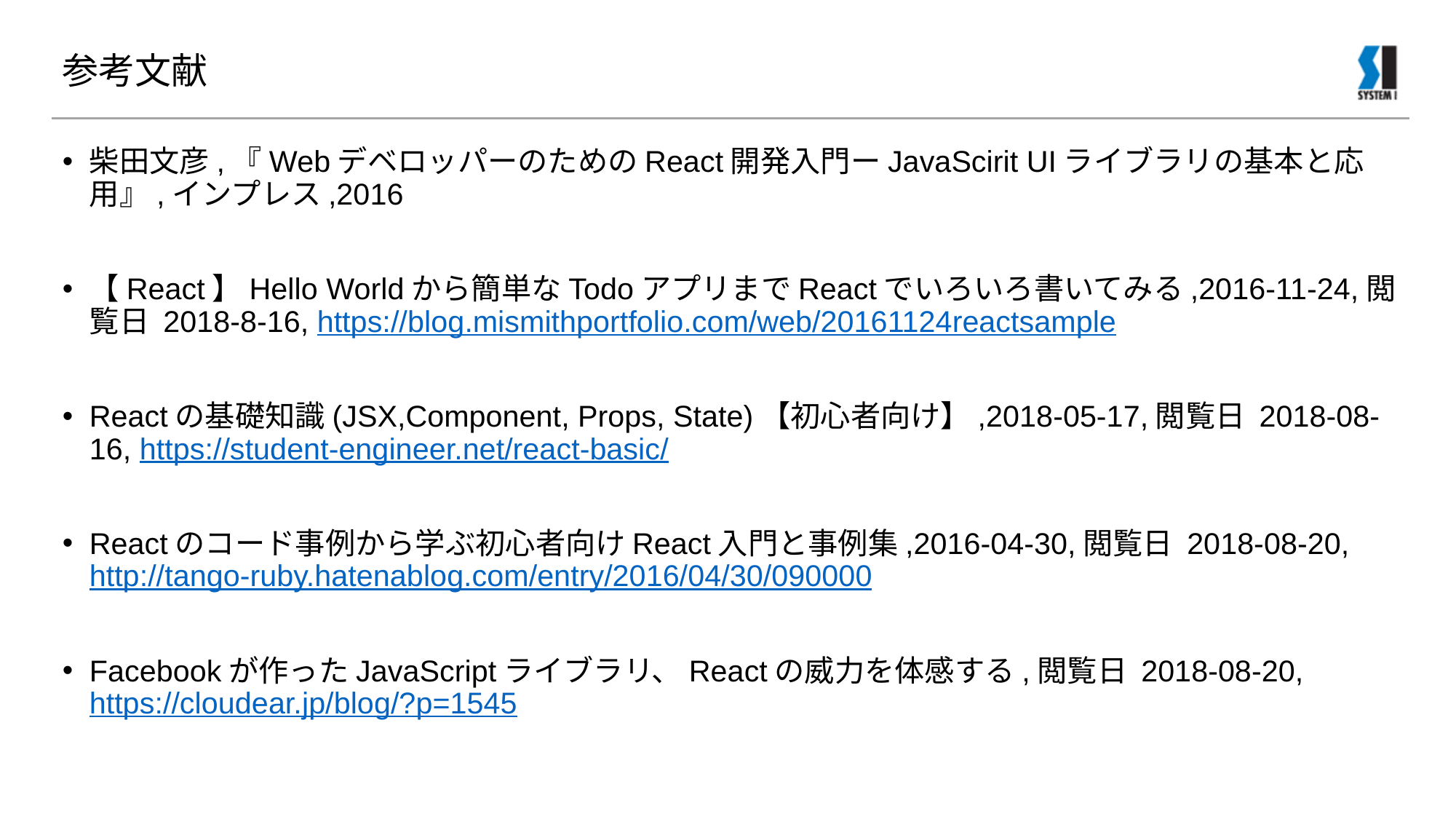

# 参考文献
柴田文彦,『WebデベロッパーのためのReact開発入門ーJavaScirit UIライブラリの基本と応用』,インプレス,2016

【React】Hello Worldから簡単なTodoアプリまでReactでいろいろ書いてみる,2016-11-24,閲覧日 2018-8-16, https://blog.mismithportfolio.com/web/20161124reactsample

Reactの基礎知識(JSX,Component, Props, State)【初心者向け】,2018-05-17,閲覧日 2018-08-16, https://student-engineer.net/react-basic/

Reactのコード事例から学ぶ初心者向けReact入門と事例集,2016-04-30,閲覧日 2018-08-20, http://tango-ruby.hatenablog.com/entry/2016/04/30/090000

Facebookが作ったJavaScriptライブラリ、Reactの威力を体感する,閲覧日 2018-08-20, https://cloudear.jp/blog/?p=1545